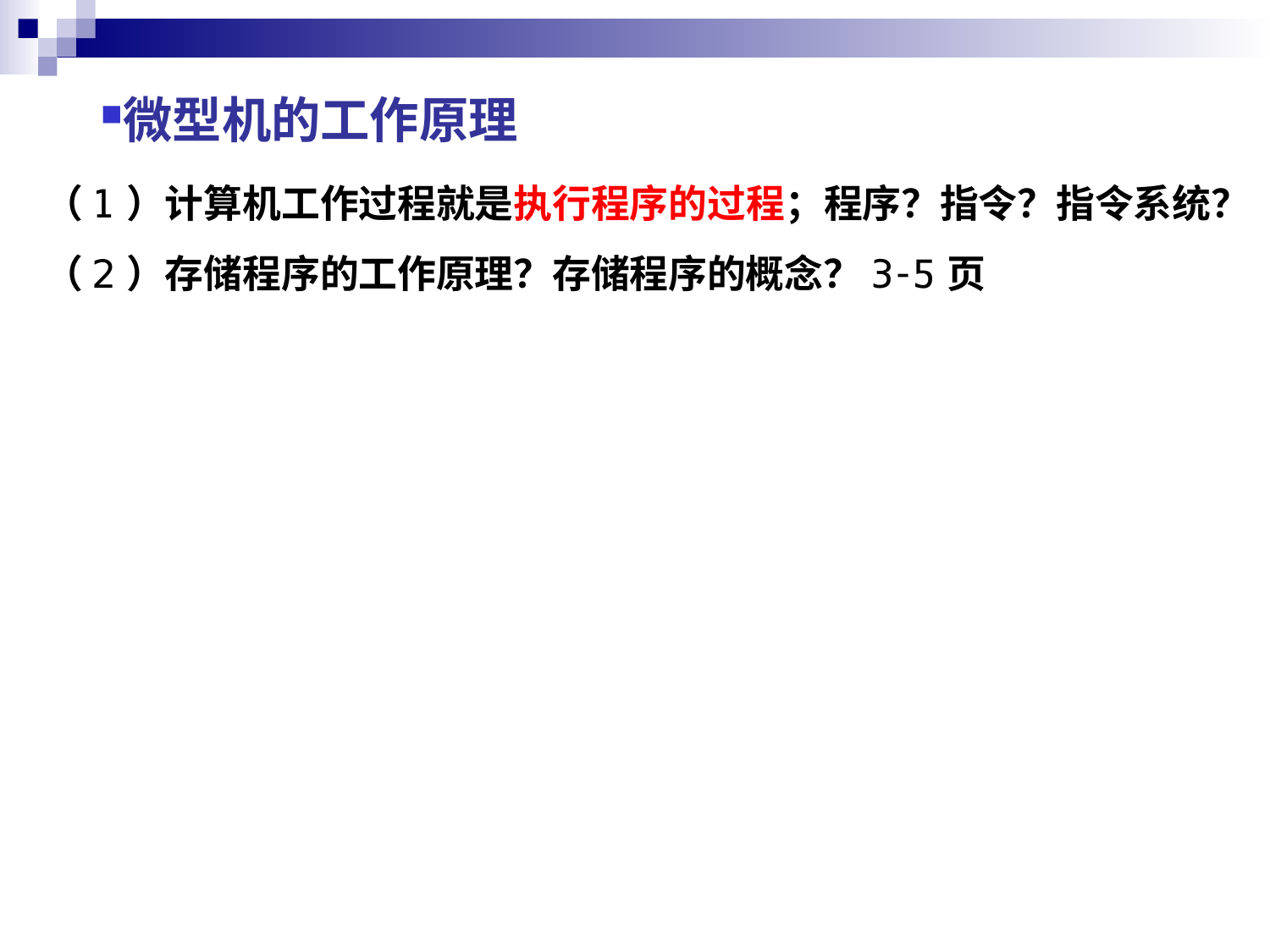

微型机的工作原理
（1）计算机工作过程就是执行程序的过程；程序？指令？指令系统？
（2）存储程序的工作原理？存储程序的概念？3-5页